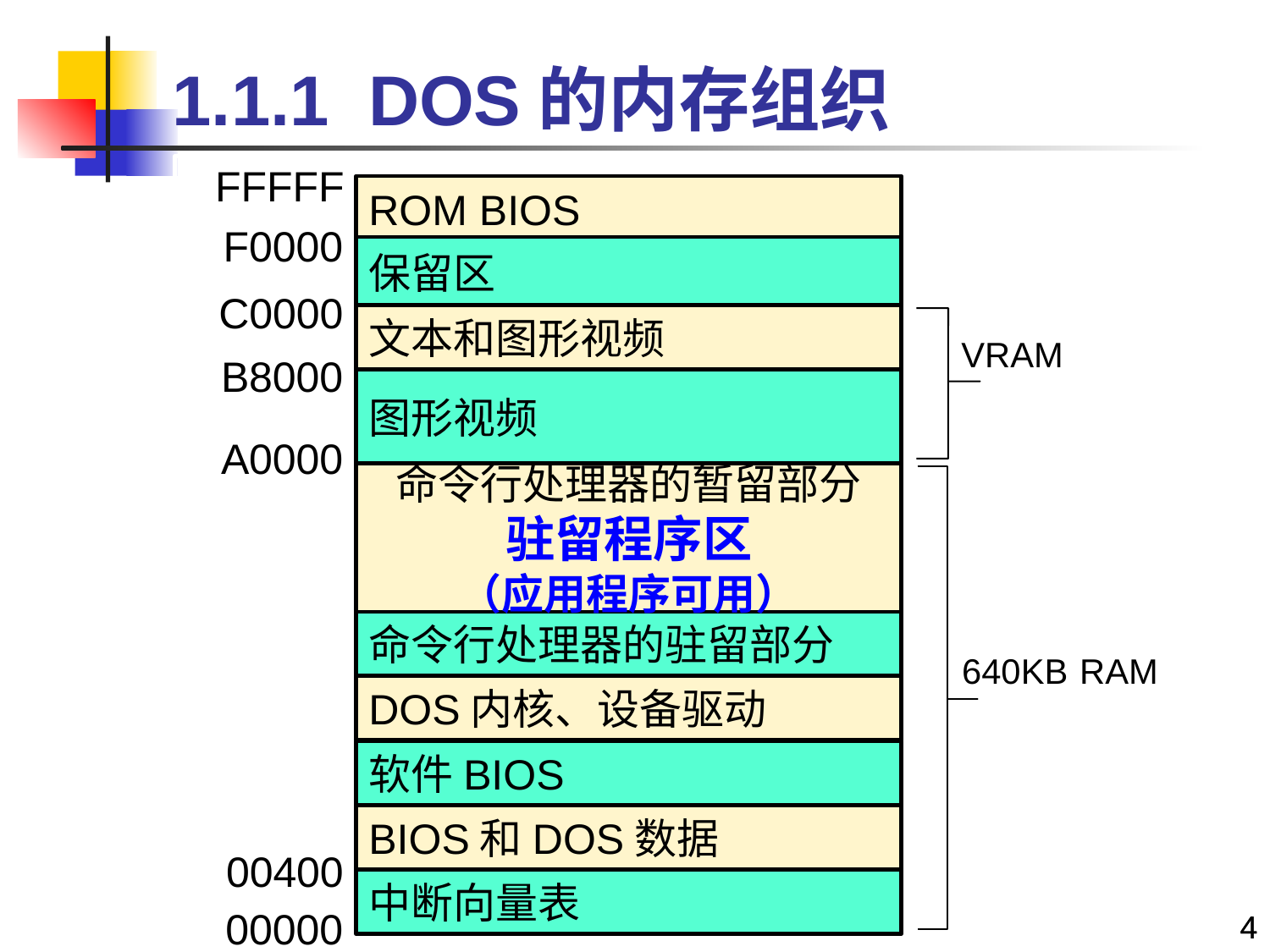

# 1.1.1  DOS的内存组织
FFFFF
F0000
C0000
B8000
A0000
00400
00000
ROM BIOS
保留区
文本和图形视频
图形视频
命令行处理器的暂留部分
驻留程序区
（应用程序可用）
命令行处理器的驻留部分
DOS内核、设备驱动
软件BIOS
BIOS和DOS数据
中断向量表

VRAM

640KB RAM